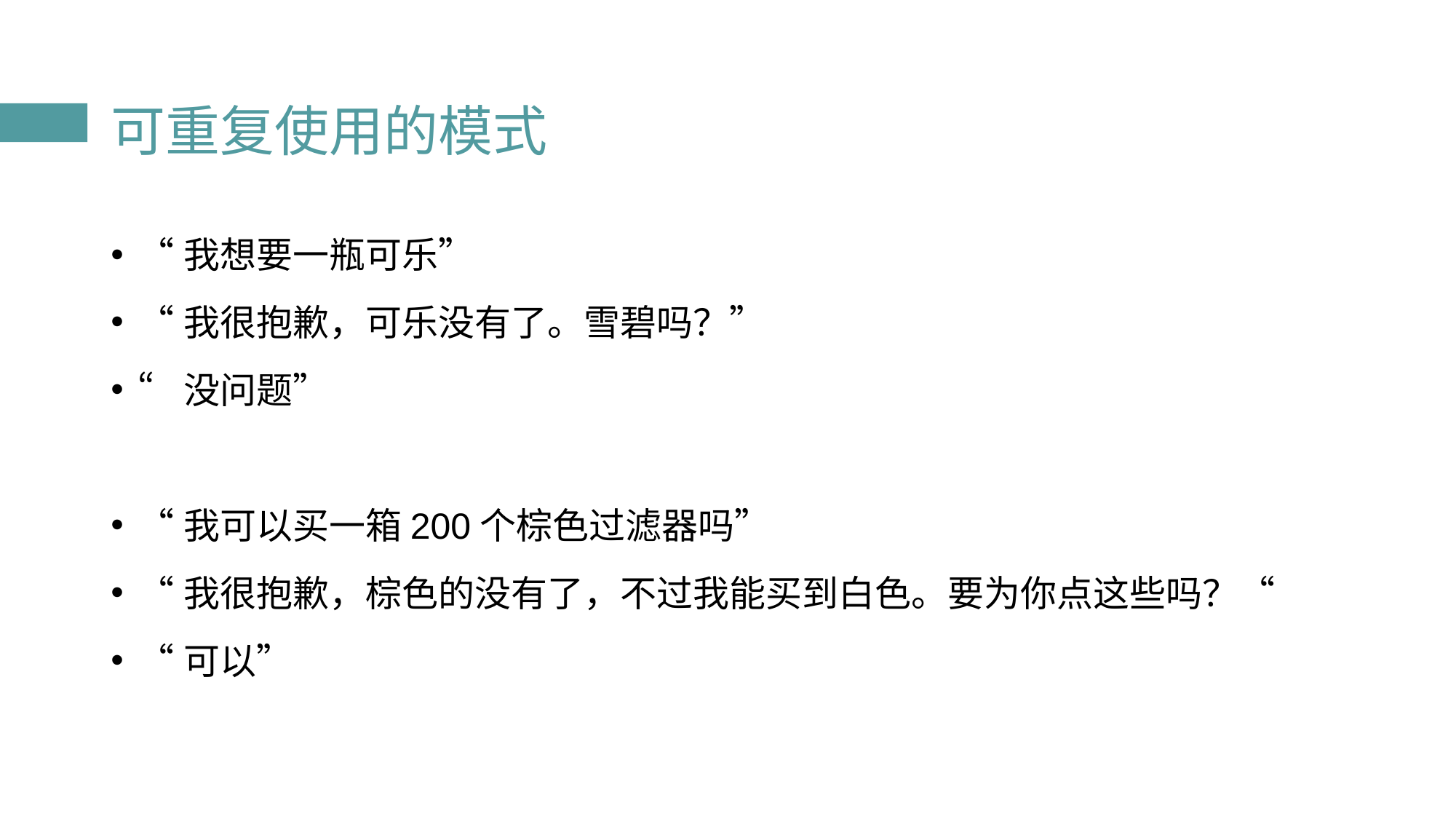

# 可重复使用的模式
“我想要一瓶可乐”
“我很抱歉，可乐没有了。雪碧吗？”
“没问题”

“我可以买一箱200个棕色过滤器吗”
“我很抱歉，棕色的没有了，不过我能买到白色。要为你点这些吗？“
“可以”